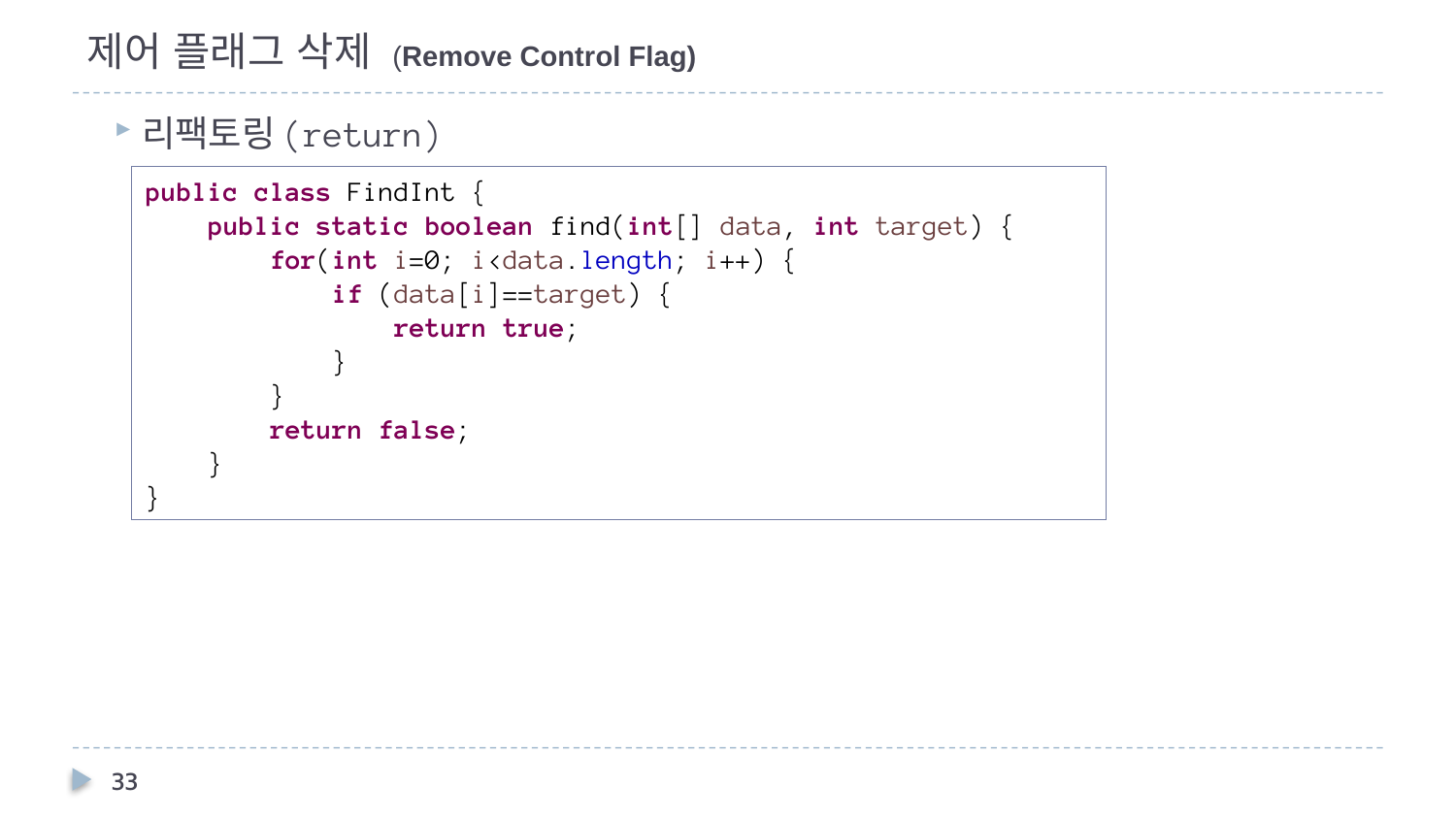

# 제어 플래그 삭제 (Remove Control Flag)
리팩토링(return)

public class FindInt {
    public static boolean find(int[] data, int target) {
        for(int i=0; i<data.length; i++) {
            if (data[i]==target) {
                return true;
            }
        }
        return false;
    }
}
33